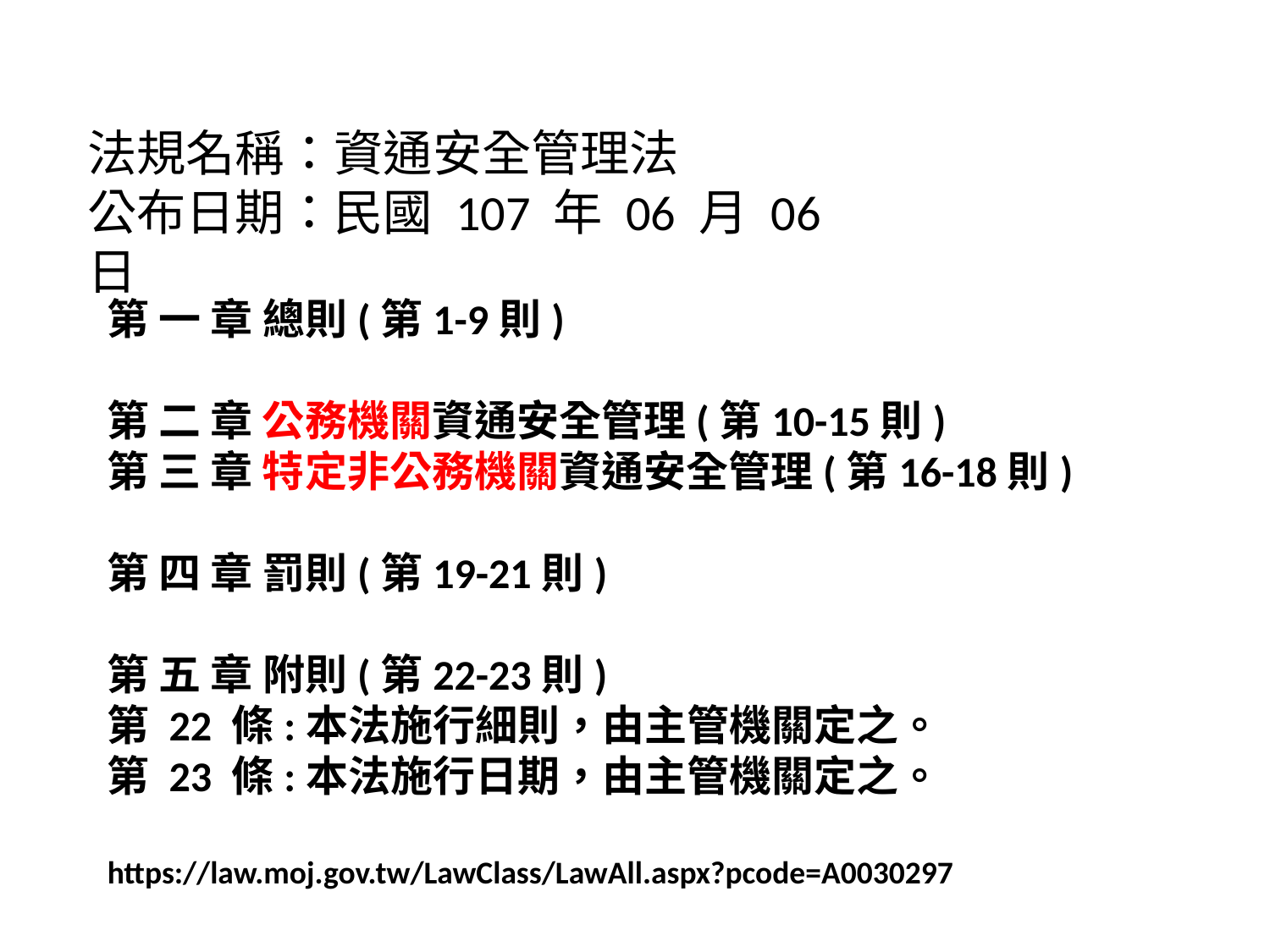

法規名稱：資通安全管理法
公布日期：民國 107 年 06 月 06 日
第 一 章 總則(第1-9則)

第 二 章 公務機關資通安全管理(第10-15則)
第 三 章 特定非公務機關資通安全管理(第16-18則)

第 四 章 罰則(第19-21則)

第 五 章 附則(第22-23則)
第 22 條:本法施行細則，由主管機關定之。
第 23 條:本法施行日期，由主管機關定之。
https://law.moj.gov.tw/LawClass/LawAll.aspx?pcode=A0030297